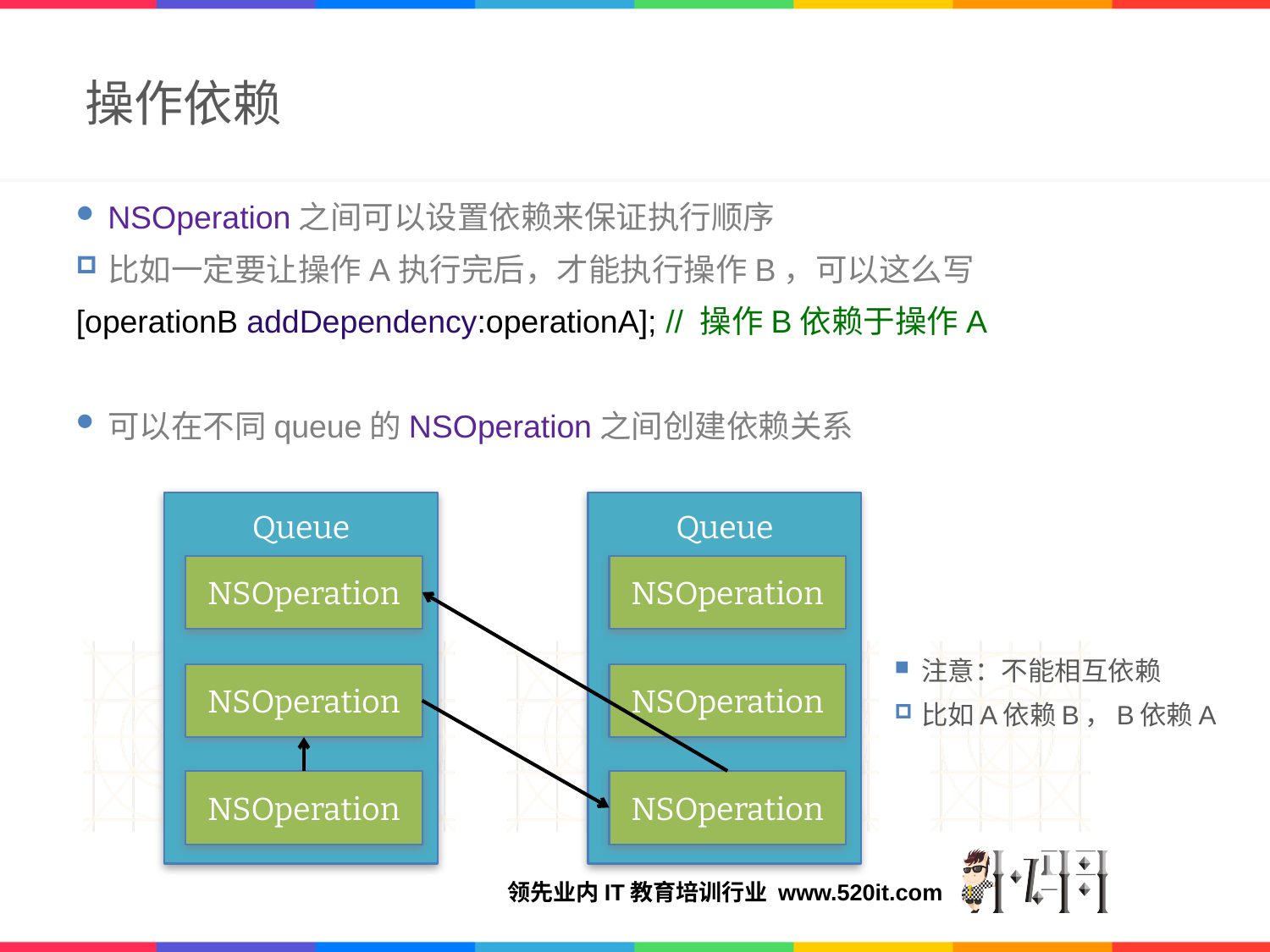

# 操作依赖
NSOperation之间可以设置依赖来保证执行顺序
比如一定要让操作A执行完后，才能执行操作B，可以这么写
[operationB addDependency:operationA]; // 操作B依赖于操作A

可以在不同queue的NSOperation之间创建依赖关系
Queue

NSOperation
NSOperation
NSOperation
Queue

NSOperation
NSOperation
NSOperation
注意：不能相互依赖
比如A依赖B，B依赖A